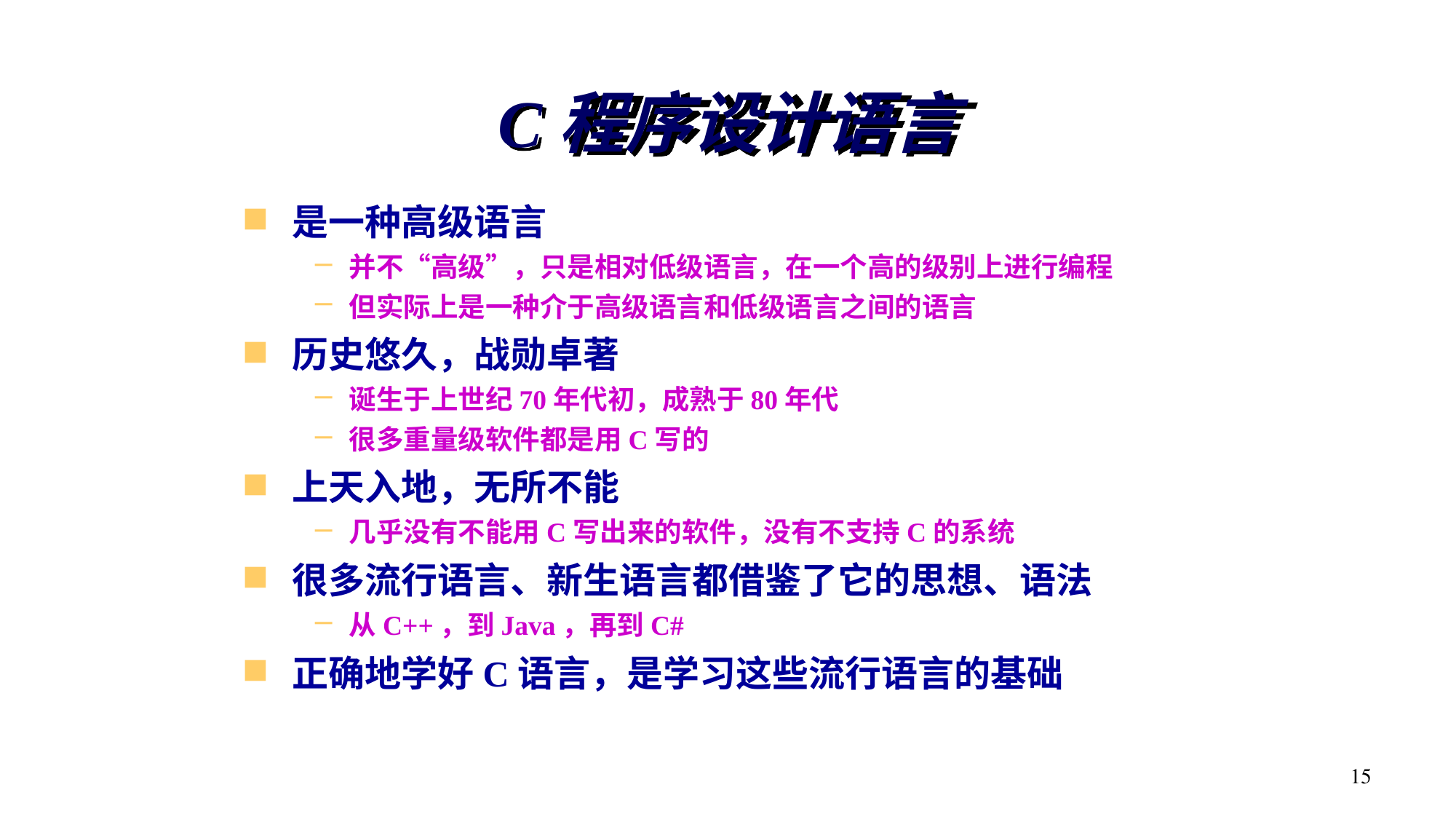

# C程序设计语言
是一种高级语言
并不“高级”，只是相对低级语言，在一个高的级别上进行编程
但实际上是一种介于高级语言和低级语言之间的语言
历史悠久，战勋卓著
诞生于上世纪70年代初，成熟于80年代
很多重量级软件都是用C写的
上天入地，无所不能
几乎没有不能用C写出来的软件，没有不支持C的系统
很多流行语言、新生语言都借鉴了它的思想、语法
从C++，到Java，再到C#
正确地学好C语言，是学习这些流行语言的基础